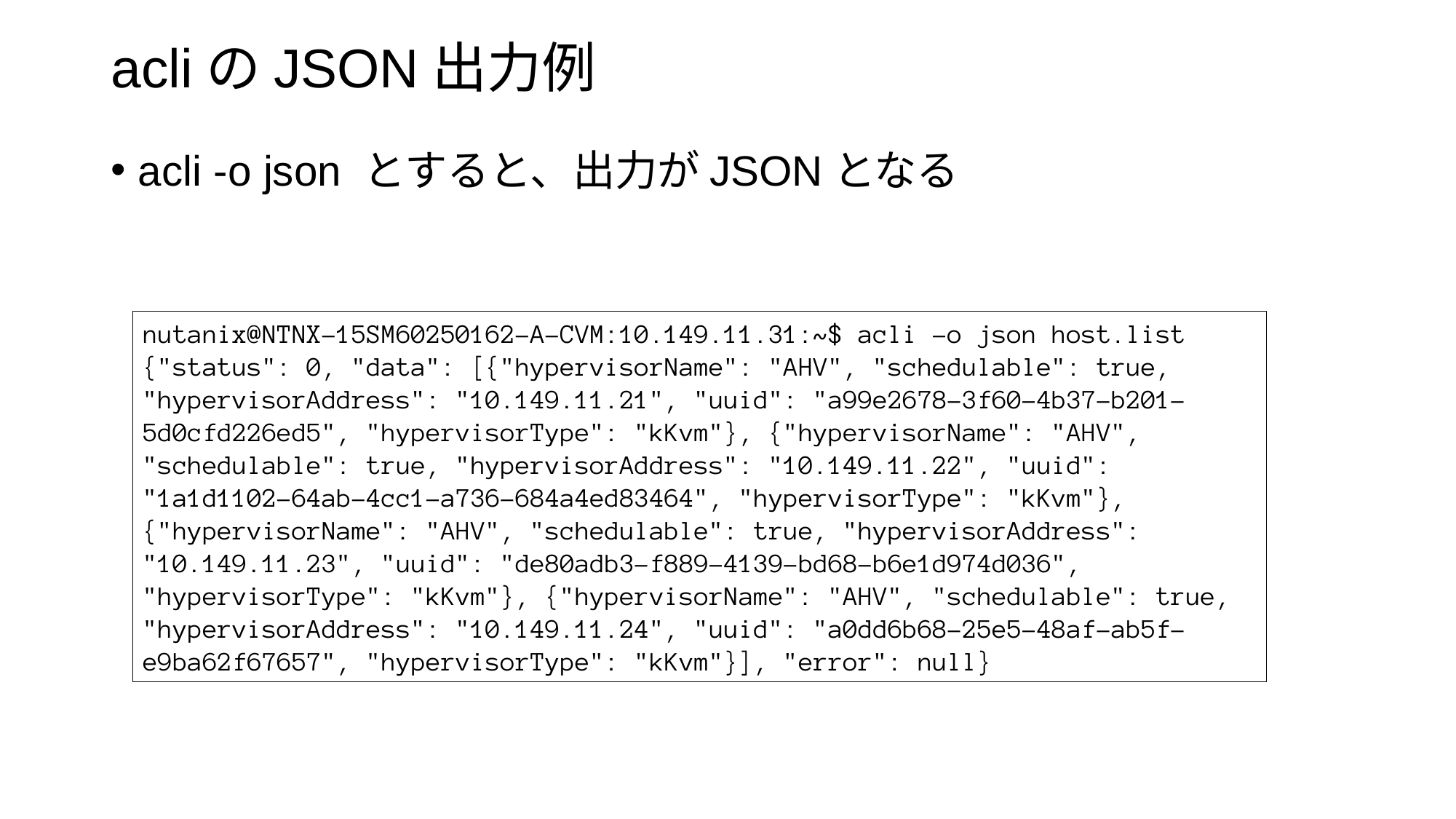

# acliのJSON出力例
acli -o json とすると、出力がJSONとなる

nutanix@NTNX-15SM60250162-A-CVM:10.149.11.31:~$ acli -o json host.list
{"status": 0, "data": [{"hypervisorName": "AHV", "schedulable": true, "hypervisorAddress": "10.149.11.21", "uuid": "a99e2678-3f60-4b37-b201-5d0cfd226ed5", "hypervisorType": "kKvm"}, {"hypervisorName": "AHV", "schedulable": true, "hypervisorAddress": "10.149.11.22", "uuid": "1a1d1102-64ab-4cc1-a736-684a4ed83464", "hypervisorType": "kKvm"}, {"hypervisorName": "AHV", "schedulable": true, "hypervisorAddress": "10.149.11.23", "uuid": "de80adb3-f889-4139-bd68-b6e1d974d036", "hypervisorType": "kKvm"}, {"hypervisorName": "AHV", "schedulable": true, "hypervisorAddress": "10.149.11.24", "uuid": "a0dd6b68-25e5-48af-ab5f-e9ba62f67657", "hypervisorType": "kKvm"}], "error": null}